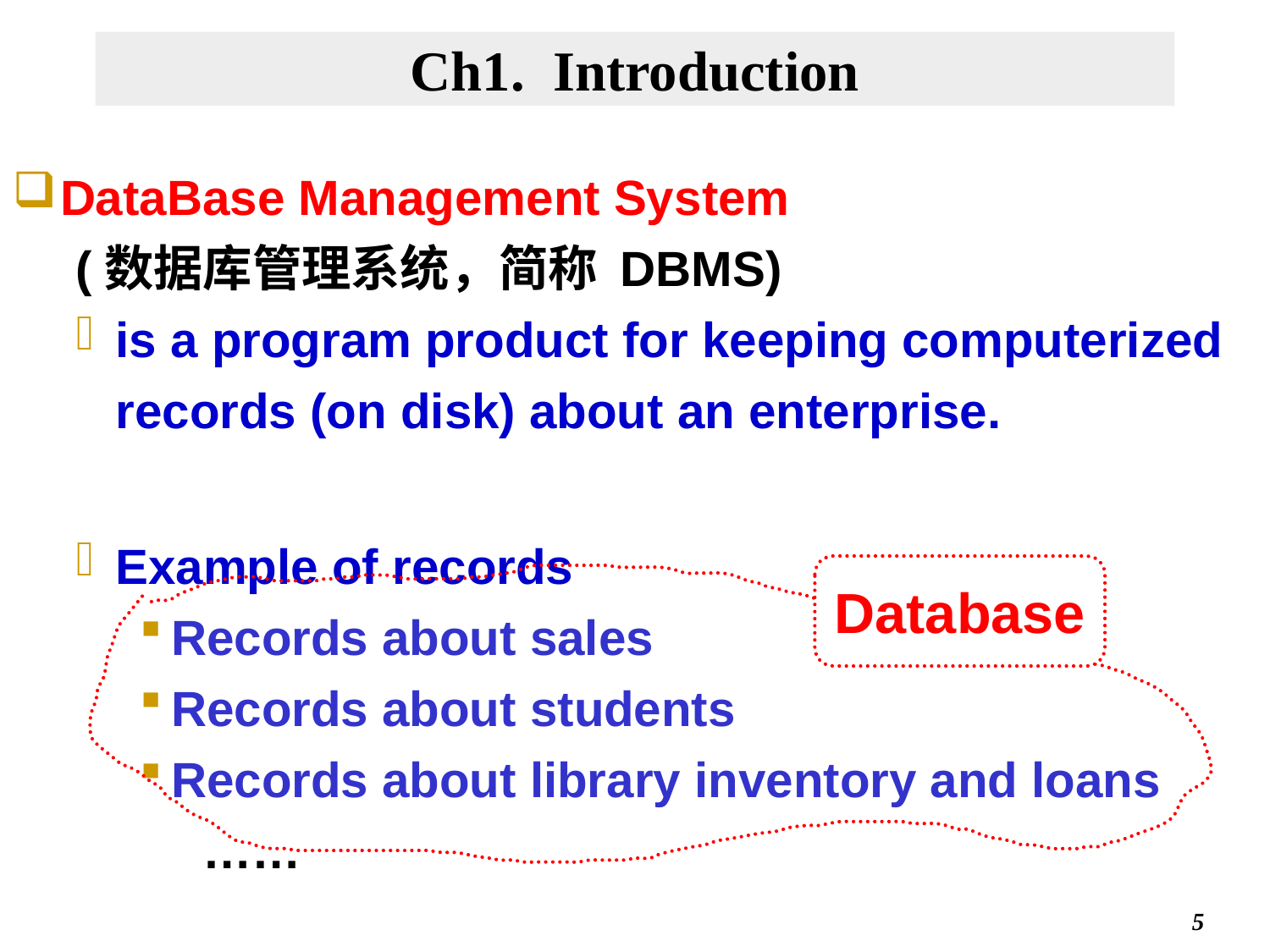

# Ch1.  Introduction
DataBase Management System
(数据库管理系统，简称 DBMS)
is a program product for keeping computerized records (on disk) about an enterprise.

Example of records
Records about sales
Records about students
Records about library inventory and loans
……
Database

5